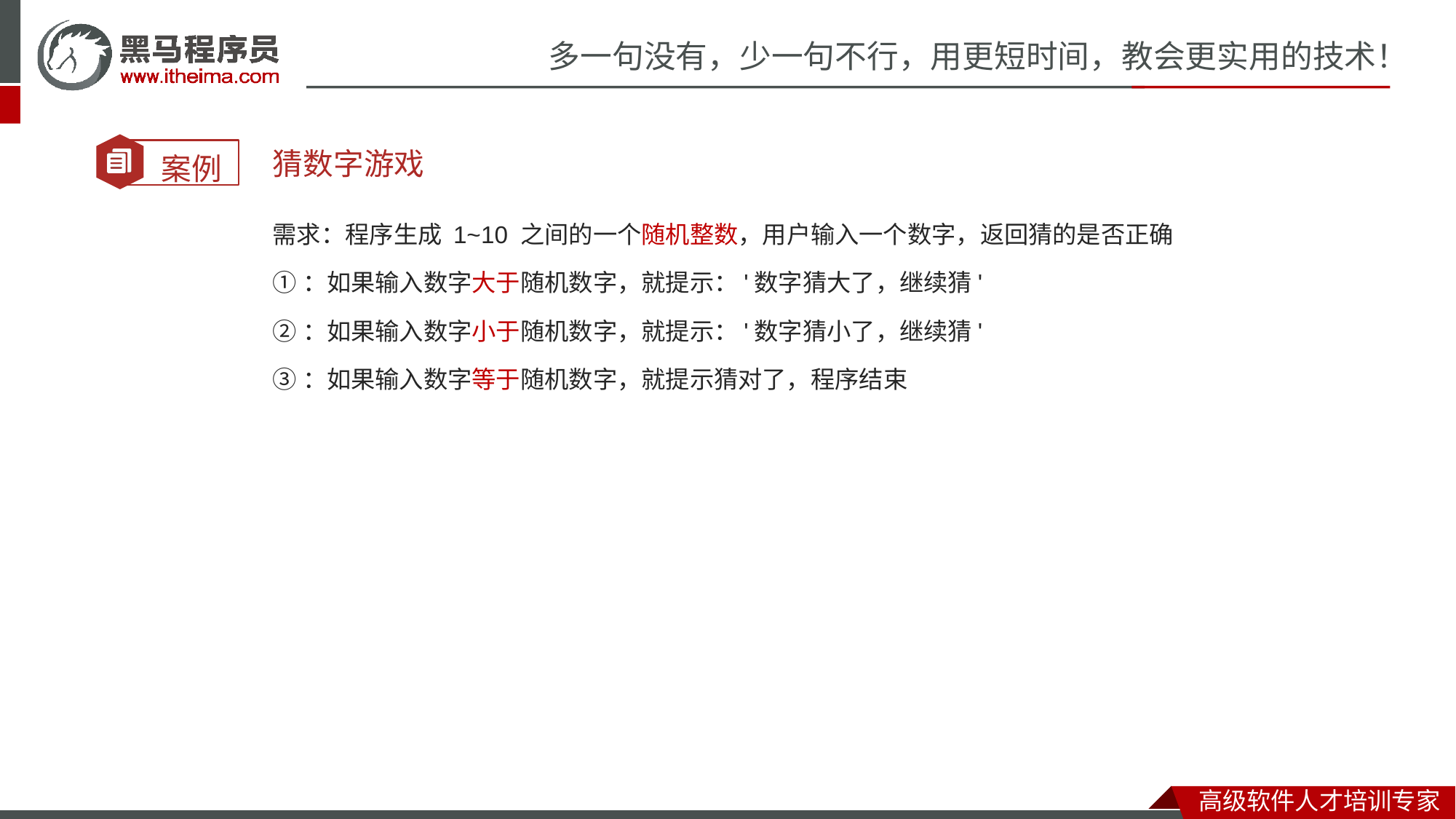

猜数字游戏
需求：程序生成 1~10 之间的一个随机整数，用户输入一个数字，返回猜的是否正确
①：如果输入数字大于随机数字，就提示：'数字猜大了，继续猜'
②：如果输入数字小于随机数字，就提示：'数字猜小了，继续猜'
③：如果输入数字等于随机数字，就提示猜对了，程序结束